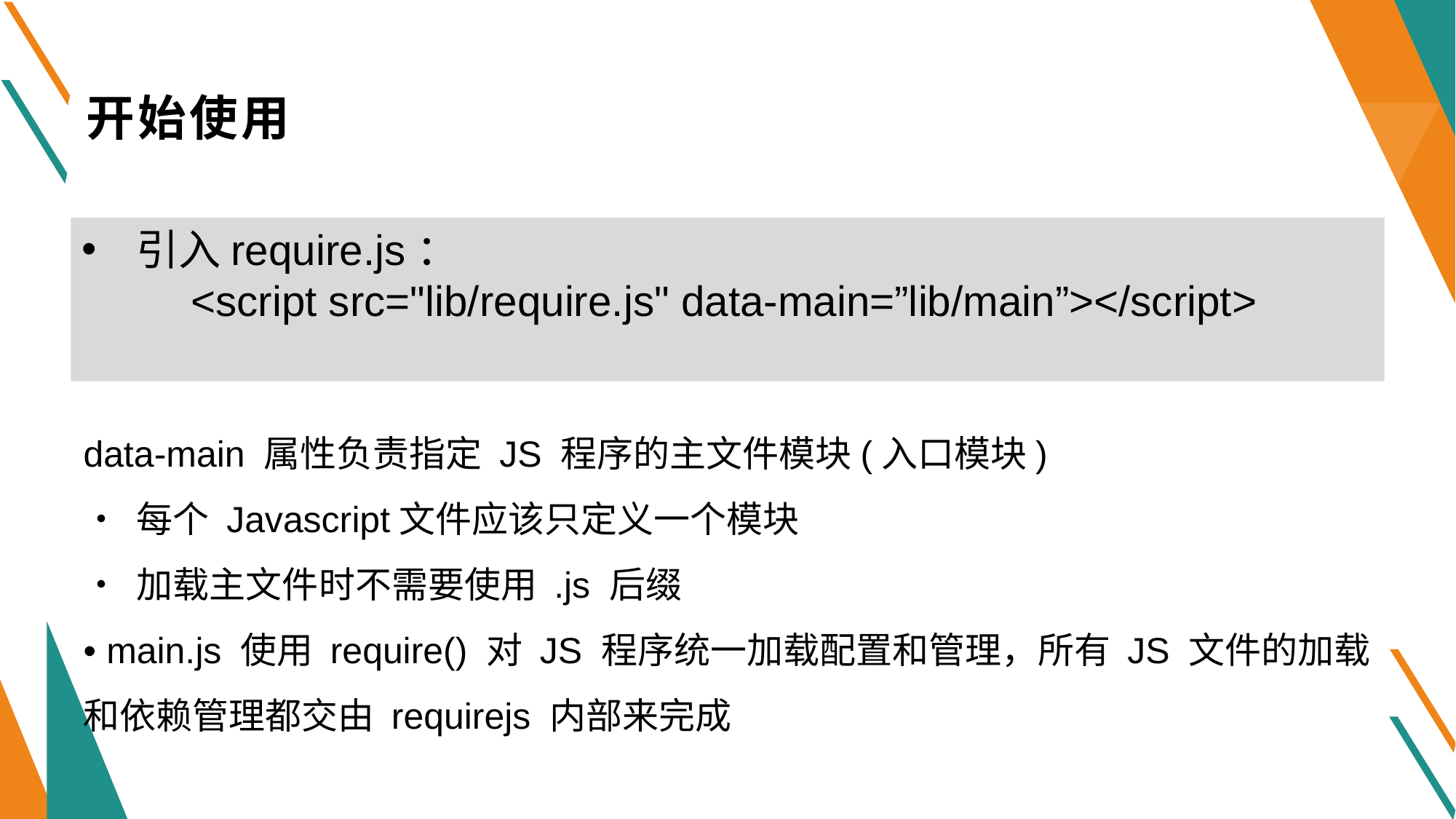

# 开始使用
引入require.js：
	<script src="lib/require.js" data-main=”lib/main”></script>

data-main 属性负责指定 JS 程序的主文件模块(入口模块)
• 每个 Javascript文件应该只定义一个模块
• 加载主文件时不需要使用 .js 后缀
• main.js 使用 require() 对 JS 程序统一加载配置和管理，所有 JS 文件的加载和依赖管理都交由 requirejs 内部来完成